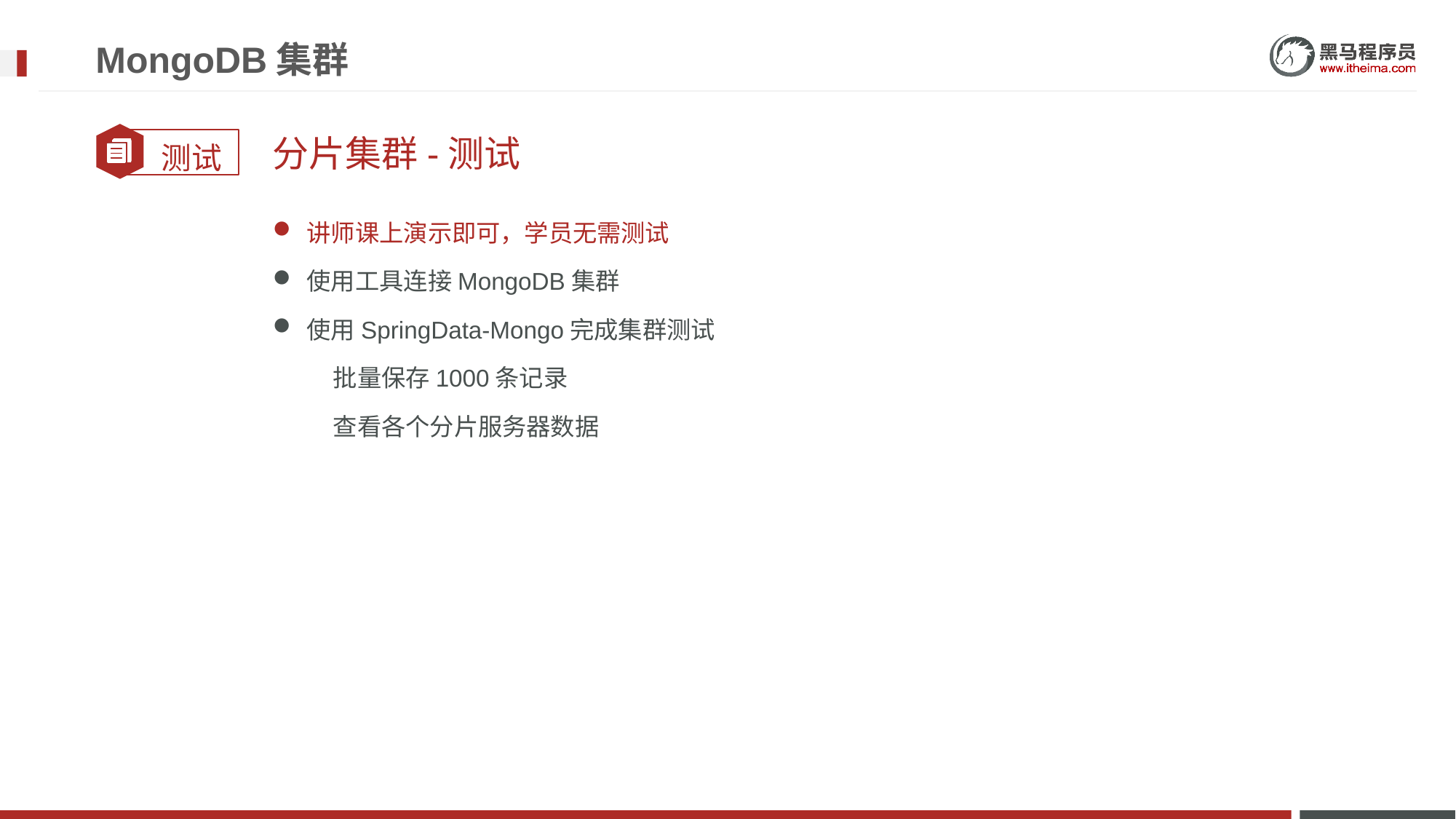

# MongoDB集群
分片集群-测试
讲师课上演示即可，学员无需测试
使用工具连接MongoDB集群
使用SpringData-Mongo完成集群测试
          批量保存1000条记录
          查看各个分片服务器数据